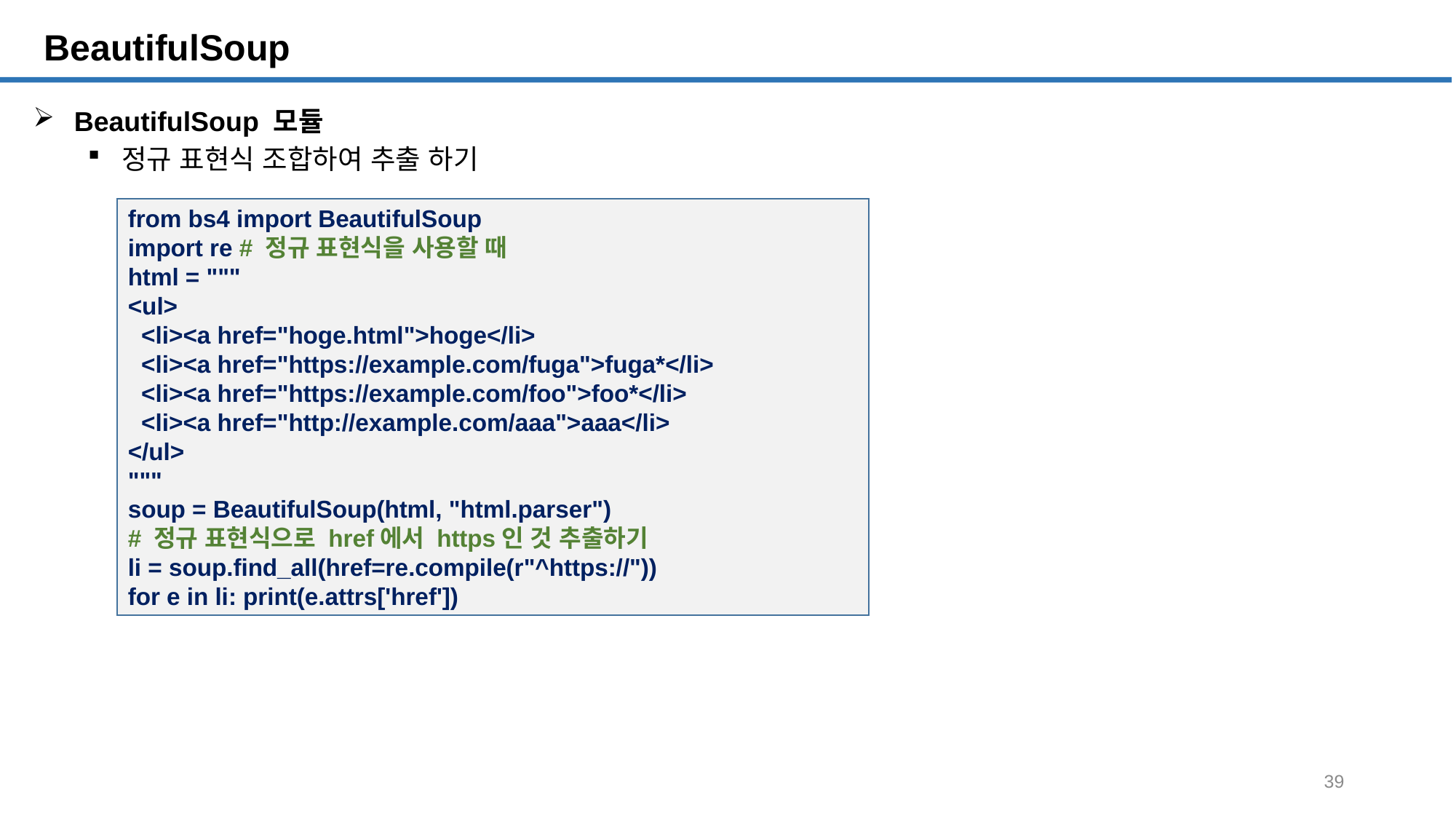

SQL 튜닝 개요
# BeautifulSoup

BeautifulSoup 모듈
정규 표현식 조합하여 추출 하기
from bs4 import BeautifulSoup
import re # 정규 표현식을 사용할 때
html = """
<ul>
  <li><a href="hoge.html">hoge</li>
  <li><a href="https://example.com/fuga">fuga*</li>
  <li><a href="https://example.com/foo">foo*</li>
  <li><a href="http://example.com/aaa">aaa</li>
</ul>
"""
soup = BeautifulSoup(html, "html.parser")
# 정규 표현식으로 href에서 https인 것 추출하기
li = soup.find_all(href=re.compile(r"^https://"))
for e in li: print(e.attrs['href'])
39